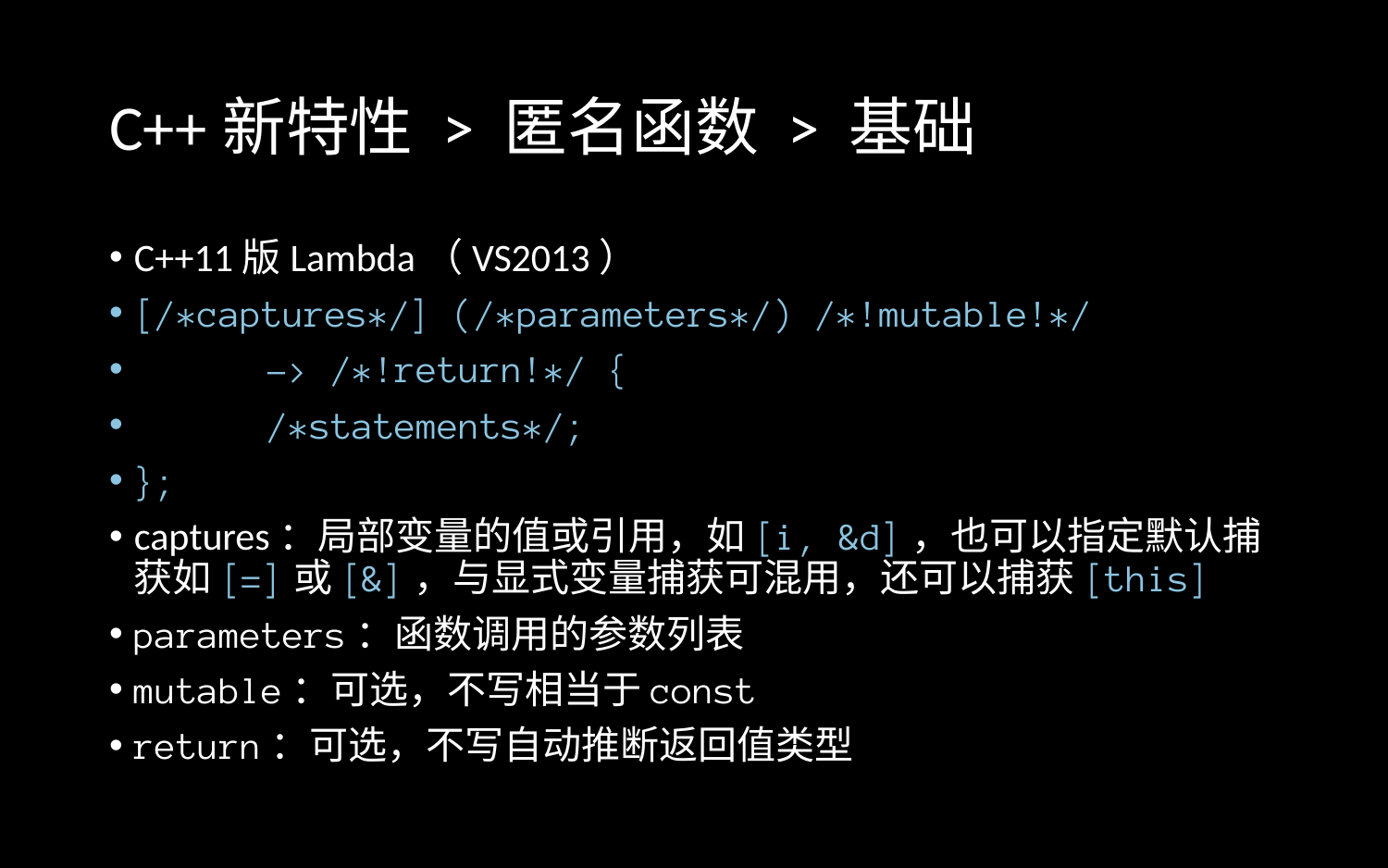

# C++新特性 > 匿名函数 > 基础
C++11版Lambda（VS2013）
[/*captures*/] (/*parameters*/) /*!mutable!*/
	-> /*!return!*/ {
	/*statements*/;
};
captures：局部变量的值或引用，如[i, &d]，也可以指定默认捕获如[=]或[&]，与显式变量捕获可混用，还可以捕获[this]
parameters：函数调用的参数列表
mutable：可选，不写相当于const
return：可选，不写自动推断返回值类型